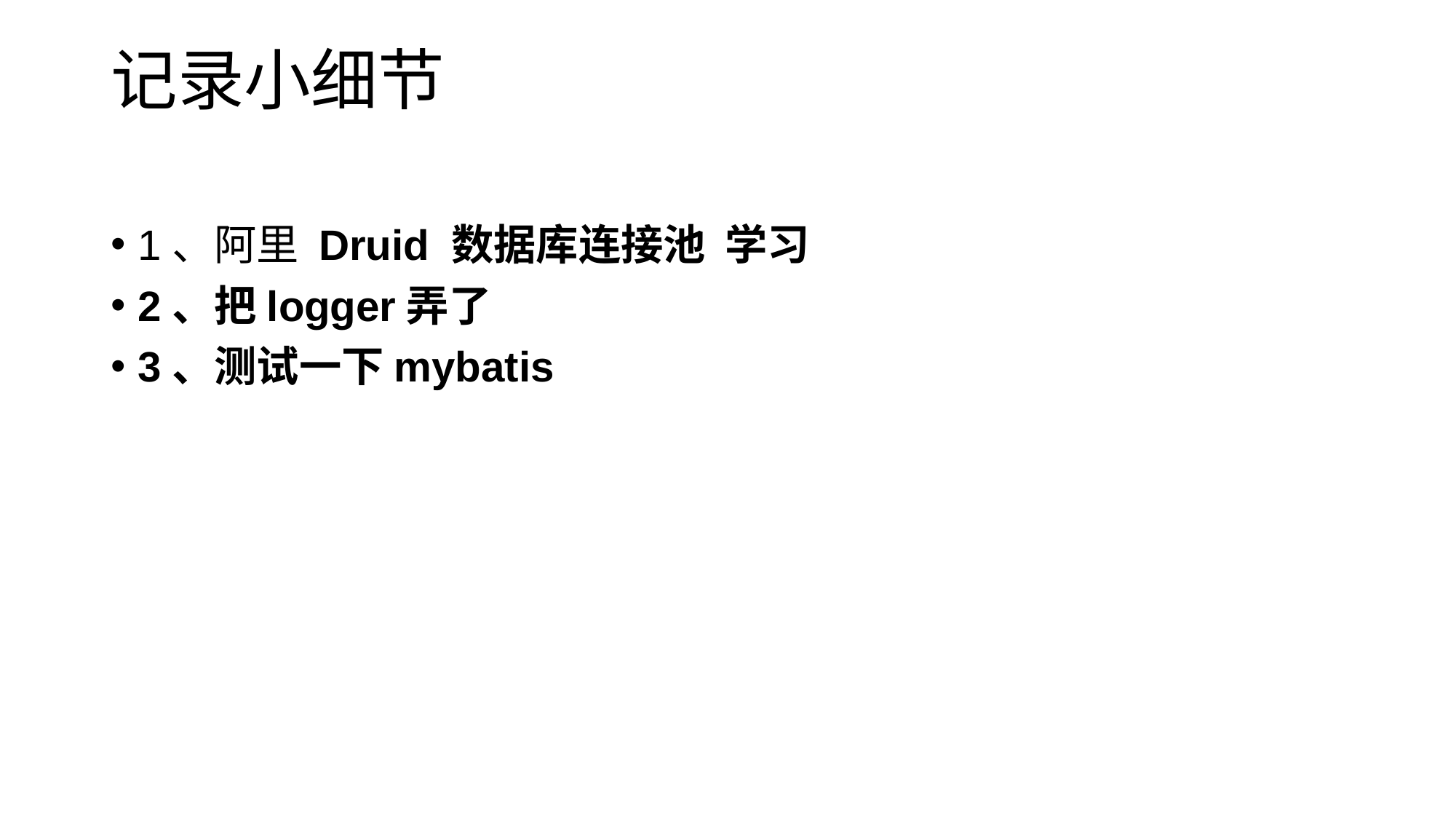

# 记录小细节
1、阿里 Druid 数据库连接池  学习
2、把logger弄了
3、测试一下mybatis